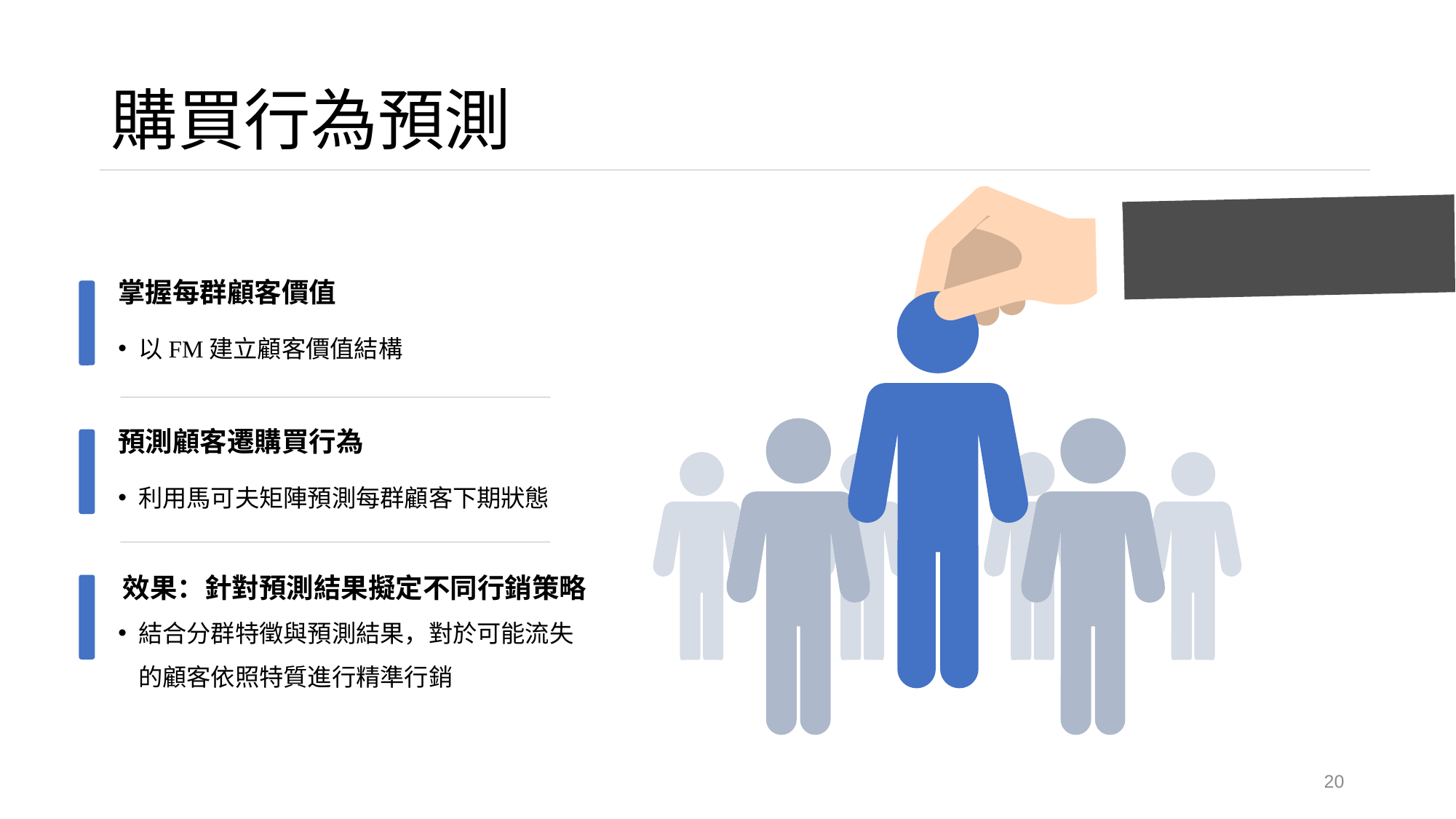

# 購買行為預測

掌握每群顧客價值

以FM建立顧客價值結構
預測顧客遷購買行為

利用馬可夫矩陣預測每群顧客下期狀態
效果：針對預測結果擬定不同行銷策略

結合分群特徵與預測結果，對於可能流失的顧客依照特質進行精準行銷

20